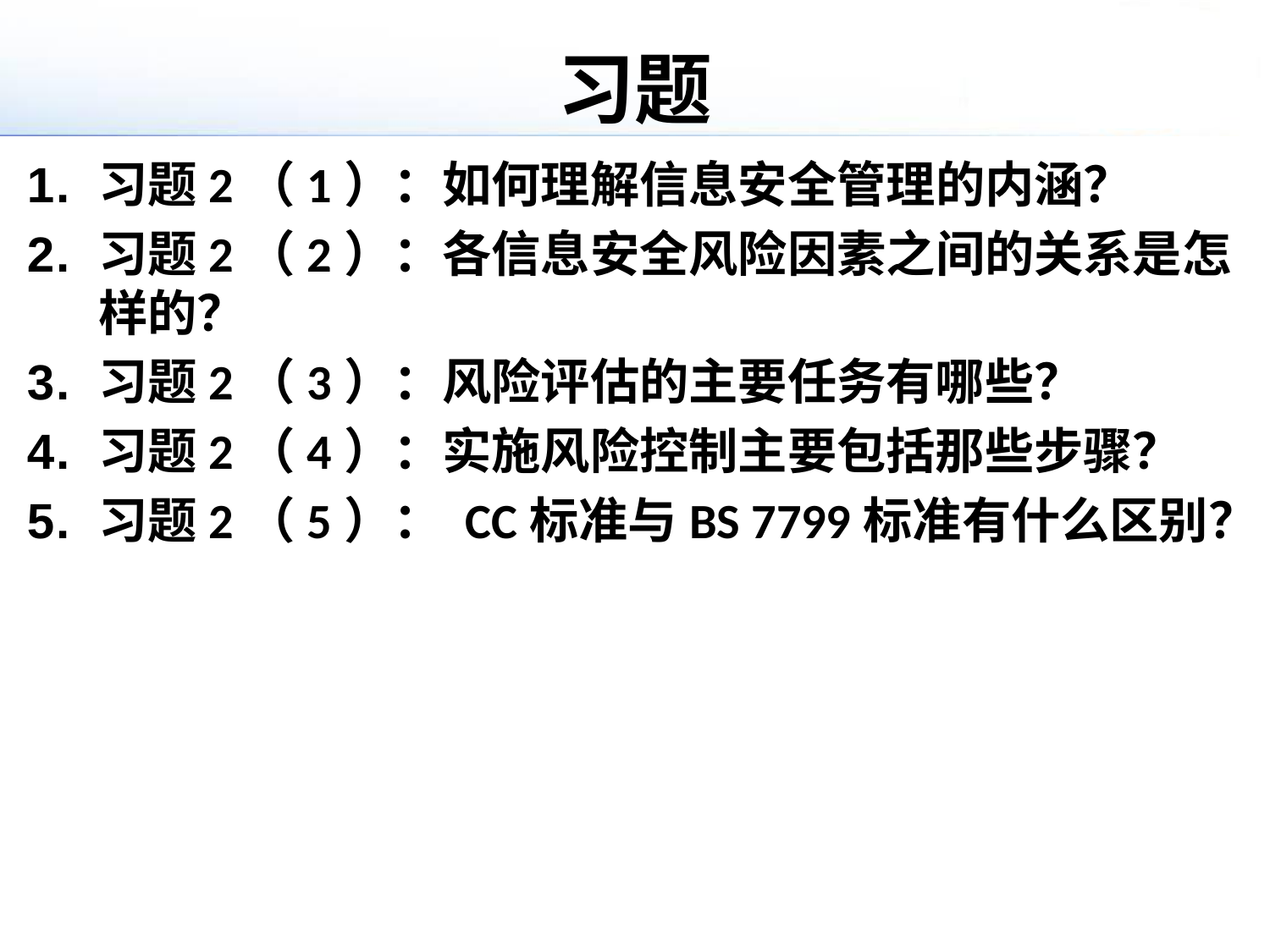

# 习题
习题2（1）：如何理解信息安全管理的内涵？
习题2（2）：各信息安全风险因素之间的关系是怎样的？
习题2（3）：风险评估的主要任务有哪些？
习题2（4）：实施风险控制主要包括那些步骤？
习题2（5）： CC标准与BS 7799标准有什么区别？